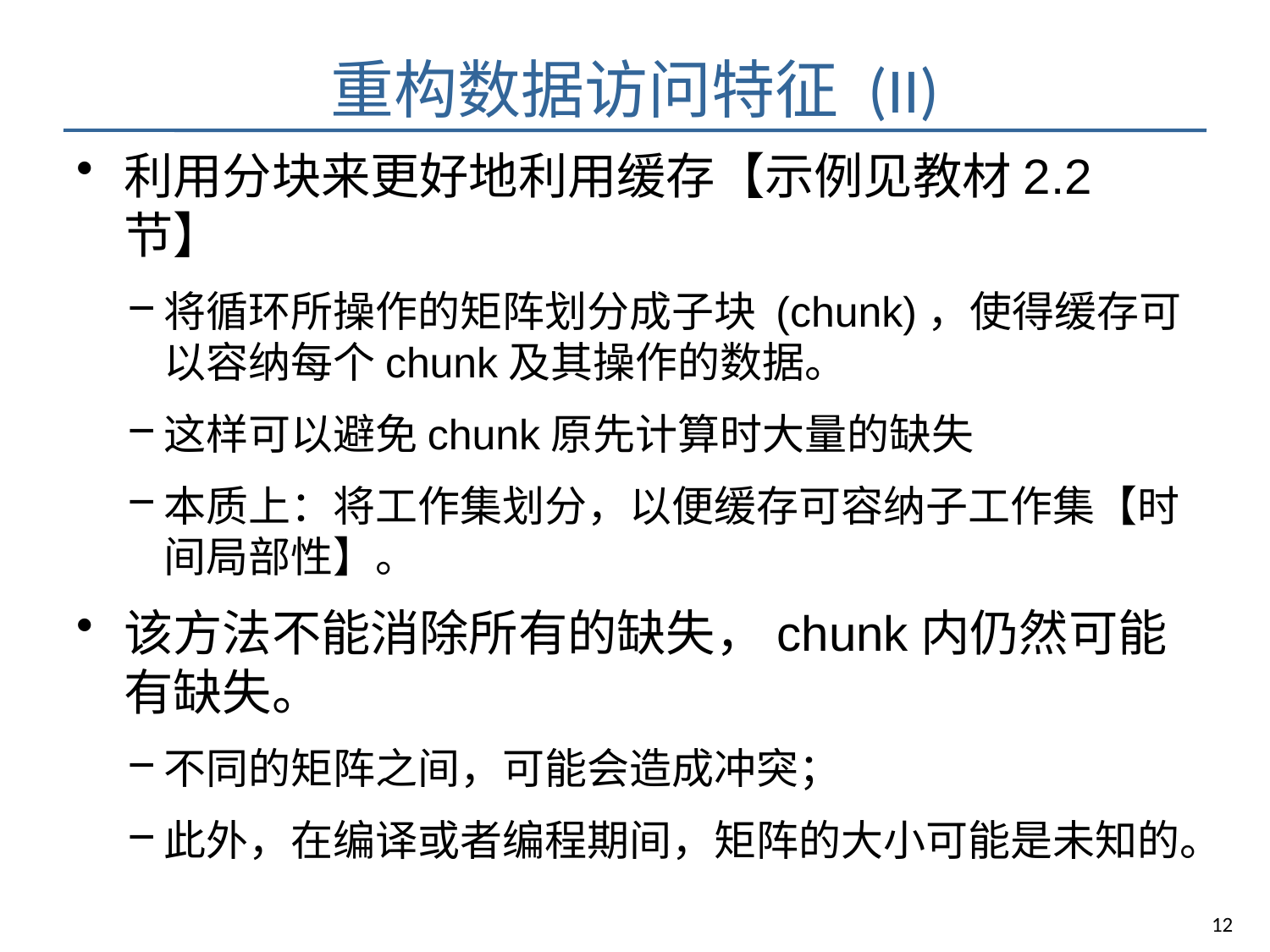

# 重构数据访问特征 (II)
利用分块来更好地利用缓存【示例见教材2.2节】
将循环所操作的矩阵划分成子块 (chunk)，使得缓存可以容纳每个chunk及其操作的数据。
这样可以避免chunk原先计算时大量的缺失
本质上：将工作集划分，以便缓存可容纳子工作集【时间局部性】。
该方法不能消除所有的缺失，chunk内仍然可能有缺失。
不同的矩阵之间，可能会造成冲突；
此外，在编译或者编程期间，矩阵的大小可能是未知的。
12